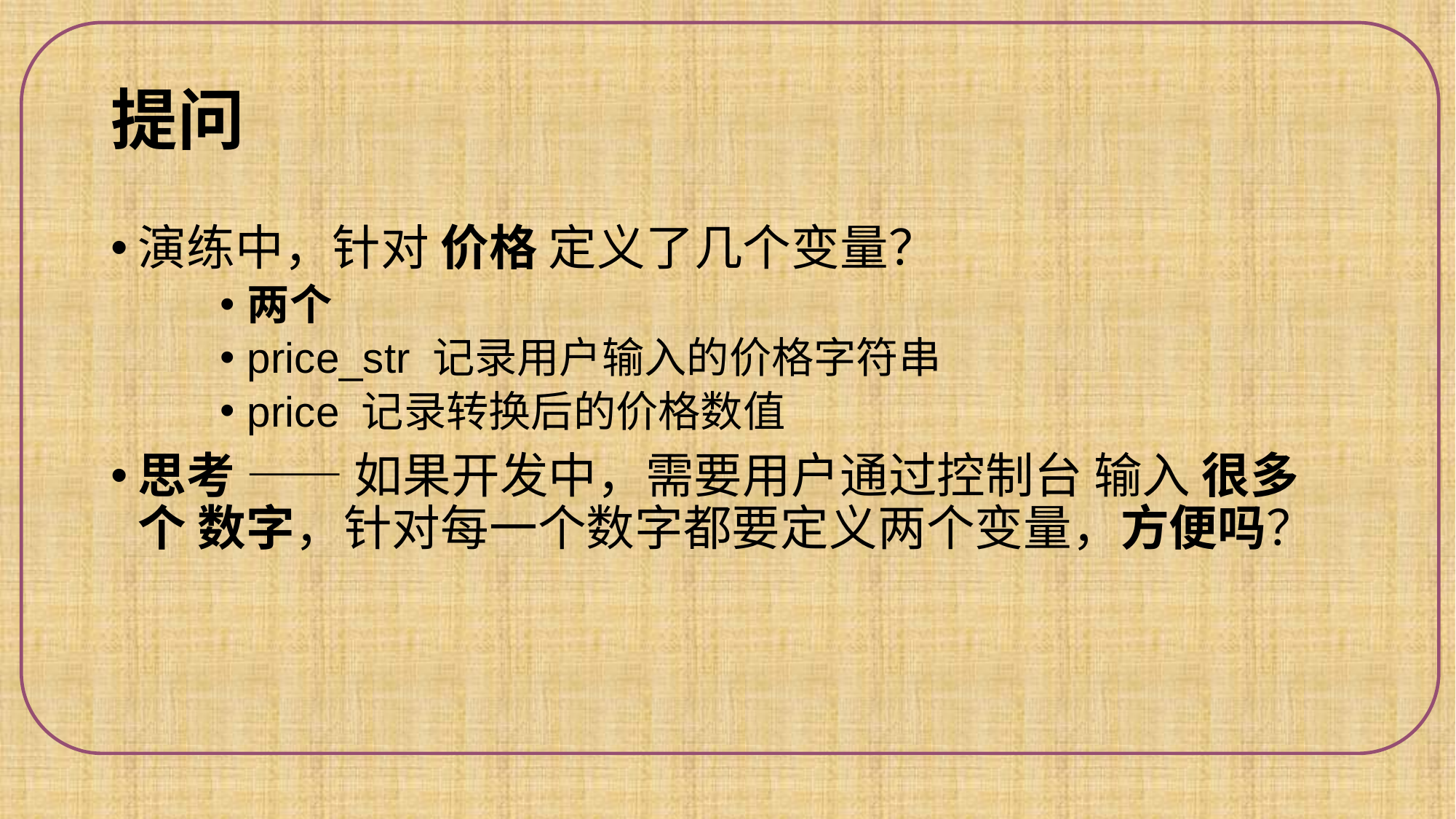

# 提问
演练中，针对 价格 定义了几个变量？
两个
price_str 记录用户输入的价格字符串
price 记录转换后的价格数值
思考 —— 如果开发中，需要用户通过控制台 输入 很多个 数字，针对每一个数字都要定义两个变量，方便吗？